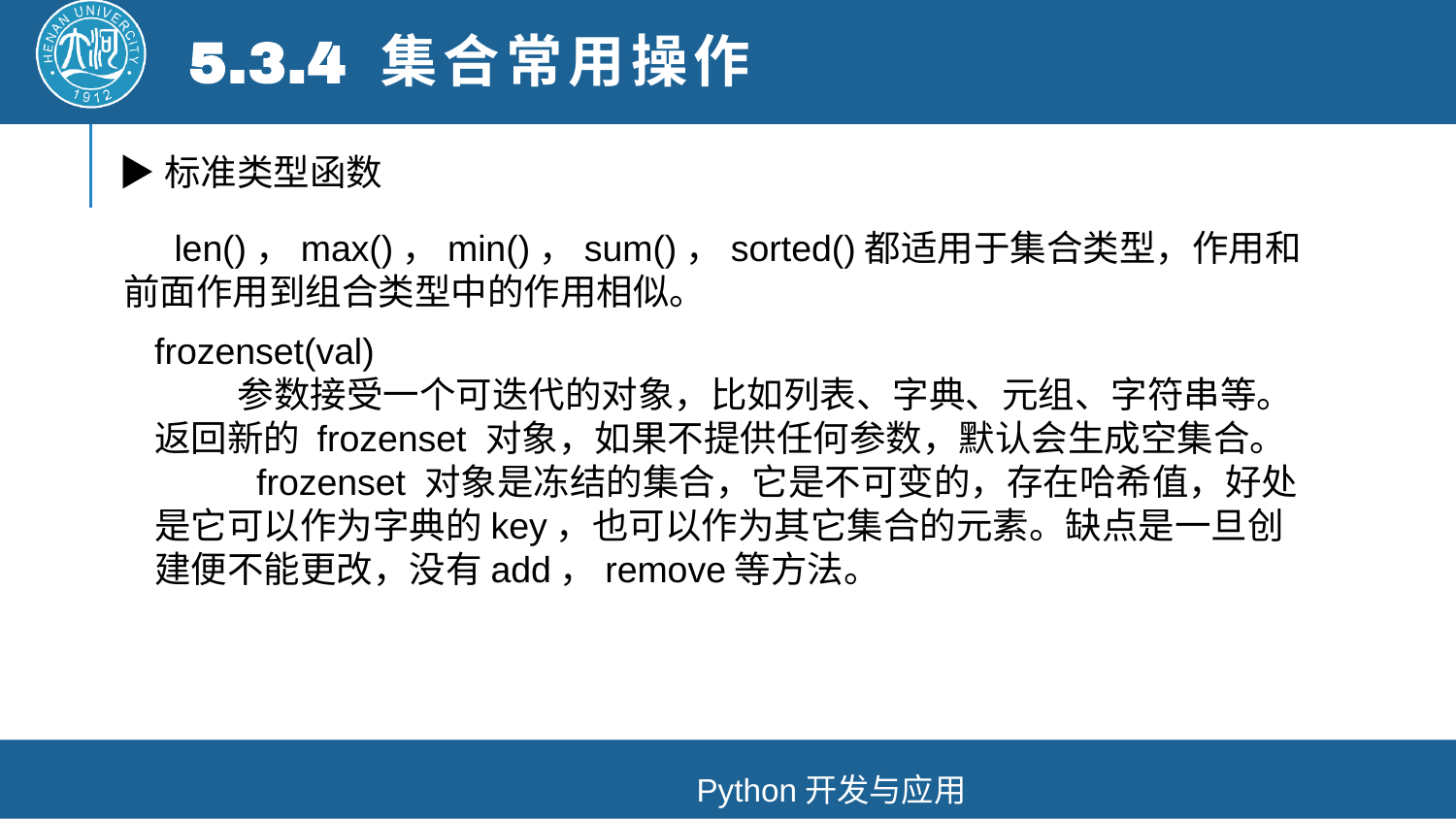

# 5.3.4 集合常用操作
▶标准类型函数
     len()，max()，min()，sum()，sorted()都适用于集合类型，作用和前面作用到组合类型中的作用相似。
frozenset(val)
         参数接受一个可迭代的对象，比如列表、字典、元组、字符串等。返回新的 frozenset 对象，如果不提供任何参数，默认会生成空集合。
          frozenset 对象是冻结的集合，它是不可变的，存在哈希值，好处是它可以作为字典的key，也可以作为其它集合的元素。缺点是一旦创建便不能更改，没有add，remove等方法。

Python开发与应用
17